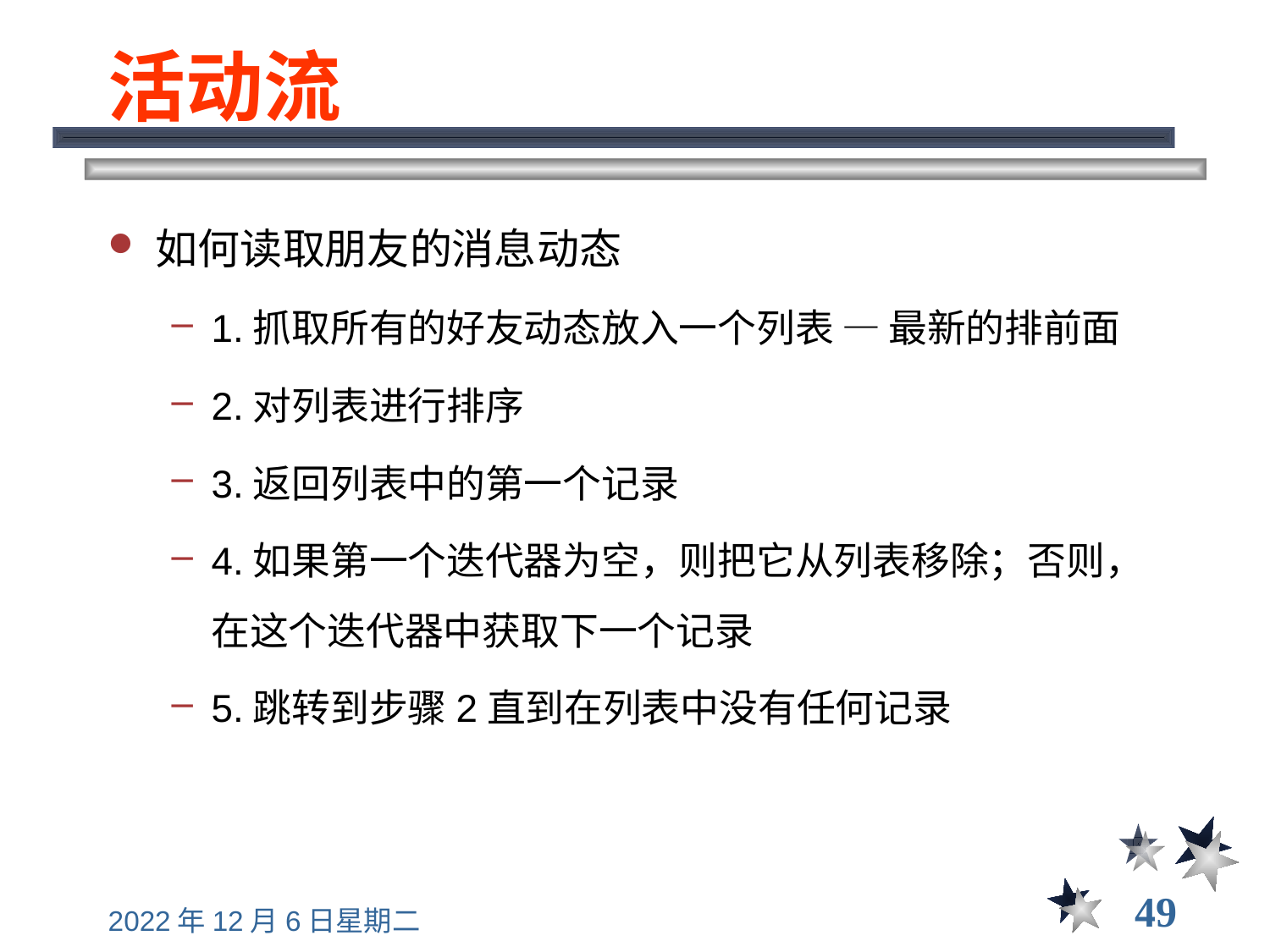

# 活动流
如何读取朋友的消息动态
1.抓取所有的好友动态放入一个列表 — 最新的排前面
2.对列表进行排序
3.返回列表中的第一个记录
4.如果第一个迭代器为空，则把它从列表移除；否则，在这个迭代器中获取下一个记录
5.跳转到步骤2直到在列表中没有任何记录
49
2022年12月6日星期二
大数据管理----前言